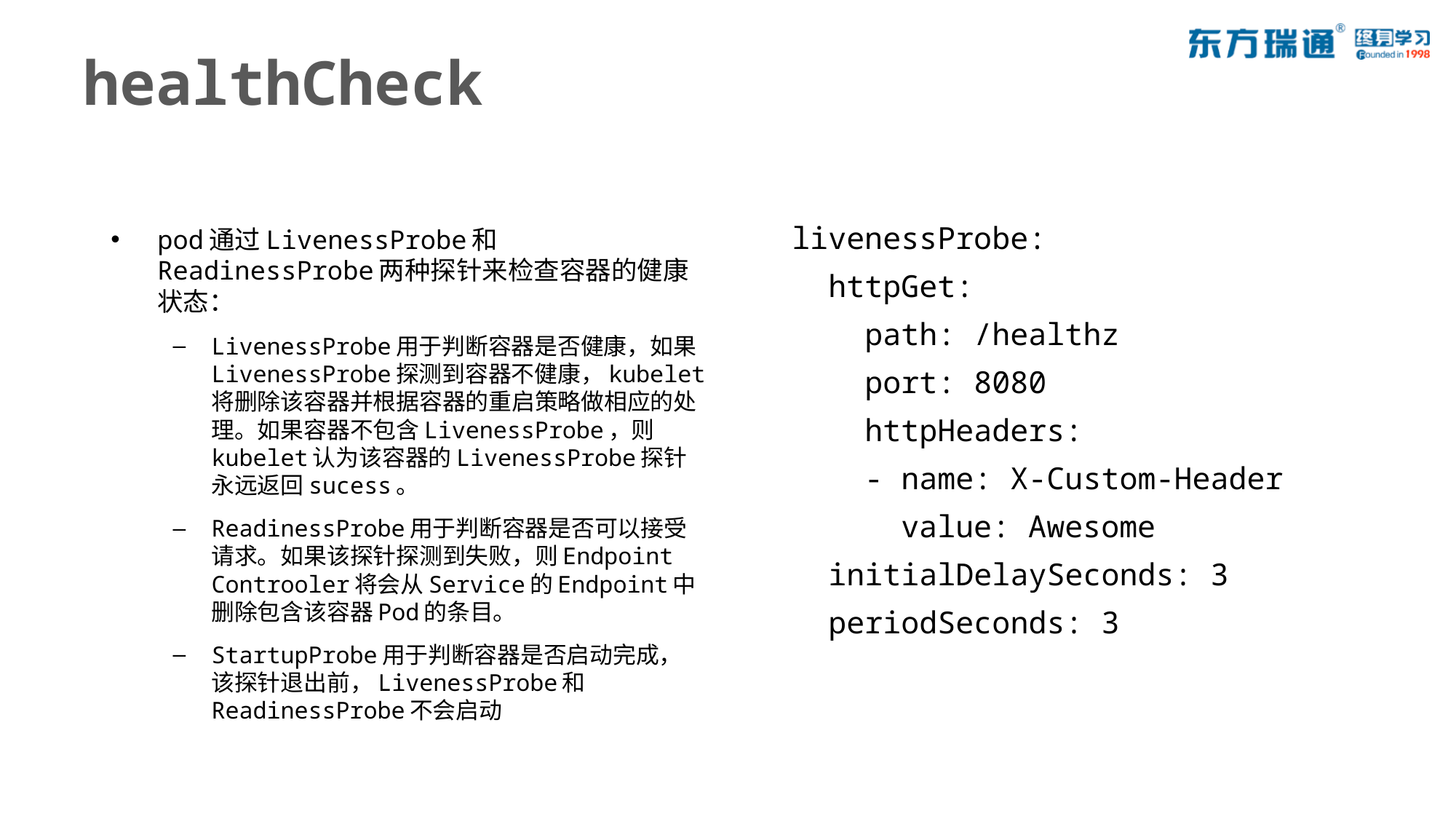

# healthCheck
pod通过LivenessProbe和ReadinessProbe两种探针来检查容器的健康状态：
LivenessProbe用于判断容器是否健康，如果LivenessProbe探测到容器不健康，kubelet将删除该容器并根据容器的重启策略做相应的处理。如果容器不包含LivenessProbe，则kubelet认为该容器的LivenessProbe探针永远返回sucess。
ReadinessProbe用于判断容器是否可以接受请求。如果该探针探测到失败，则Endpoint Controoler将会从Service的Endpoint中删除包含该容器Pod的条目。
StartupProbe用于判断容器是否启动完成，该探针退出前，LivenessProbe和ReadinessProbe不会启动
livenessProbe:
  httpGet:
    path: /healthz
    port: 8080
    httpHeaders:
    - name: X-Custom-Header
      value: Awesome
  initialDelaySeconds: 3
  periodSeconds: 3